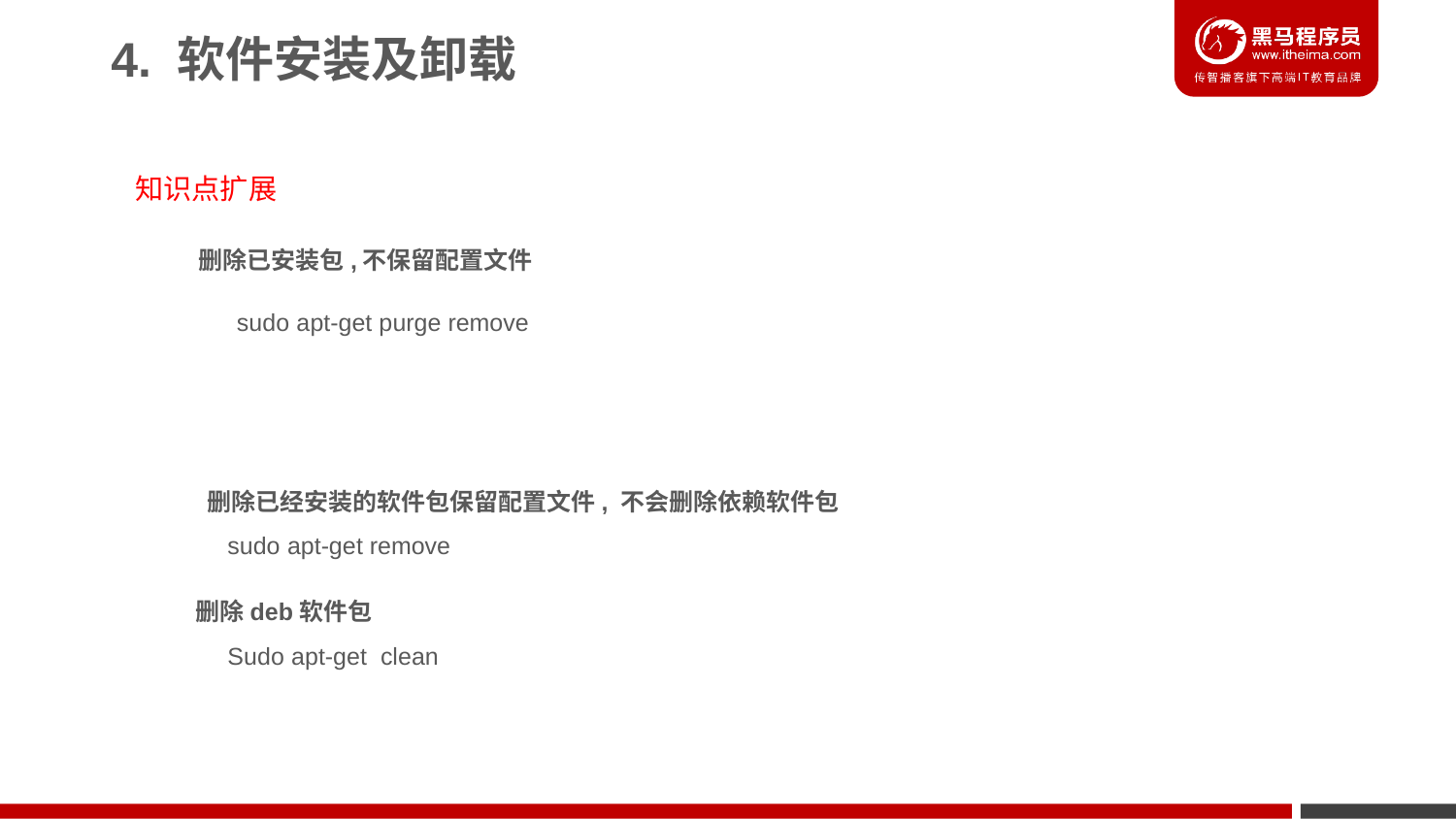

4. 软件安装及卸载
知识点扩展
删除已安装包,不保留配置文件
sudo apt-get purge remove
删除已经安装的软件包保留配置文件, 不会删除依赖软件包
sudo apt-get remove
删除deb软件包
Sudo apt-get  clean